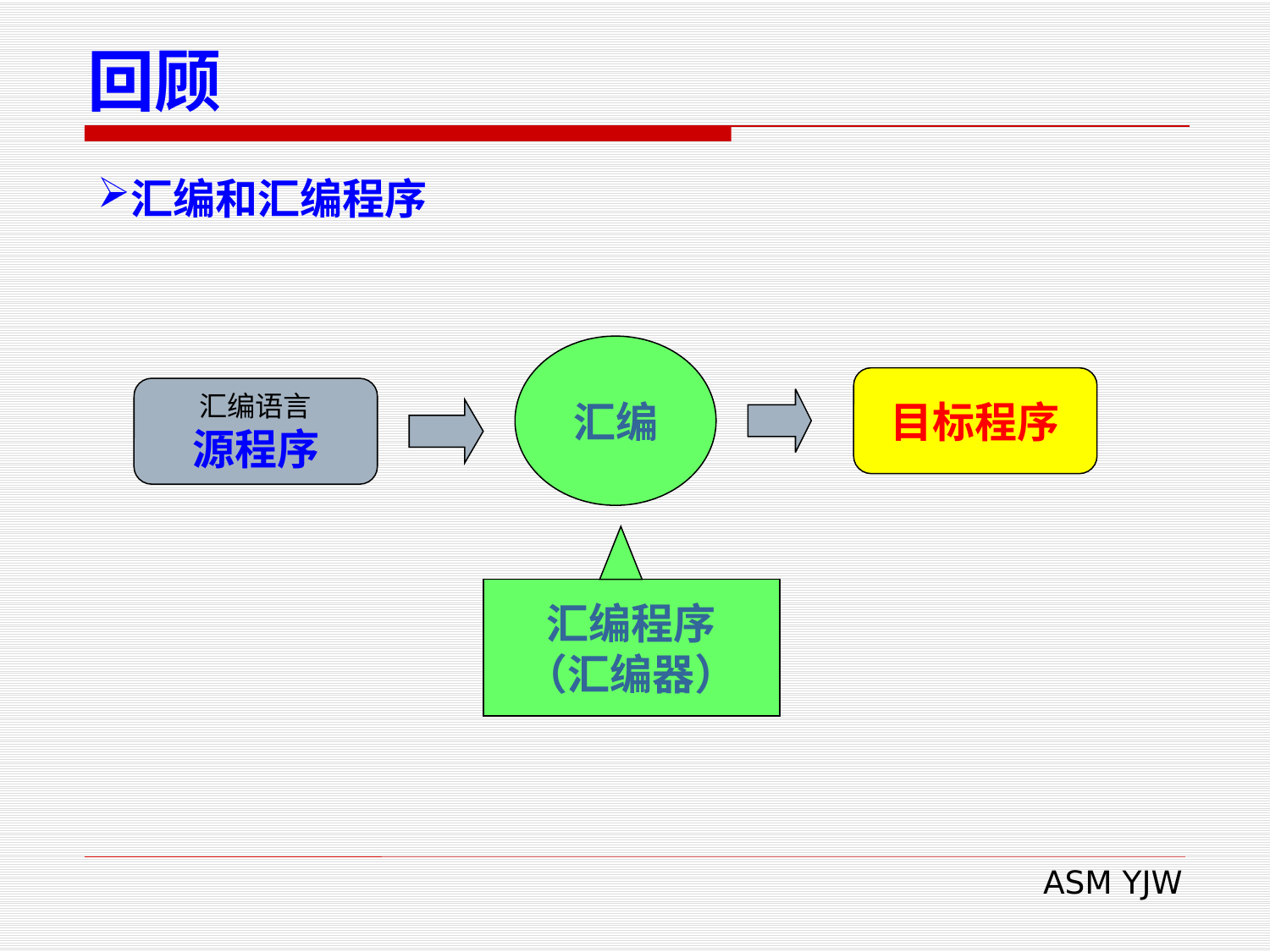

# 回顾
汇编和汇编程序

汇编
目标程序
汇编语言
源程序

汇编程序
（汇编器）